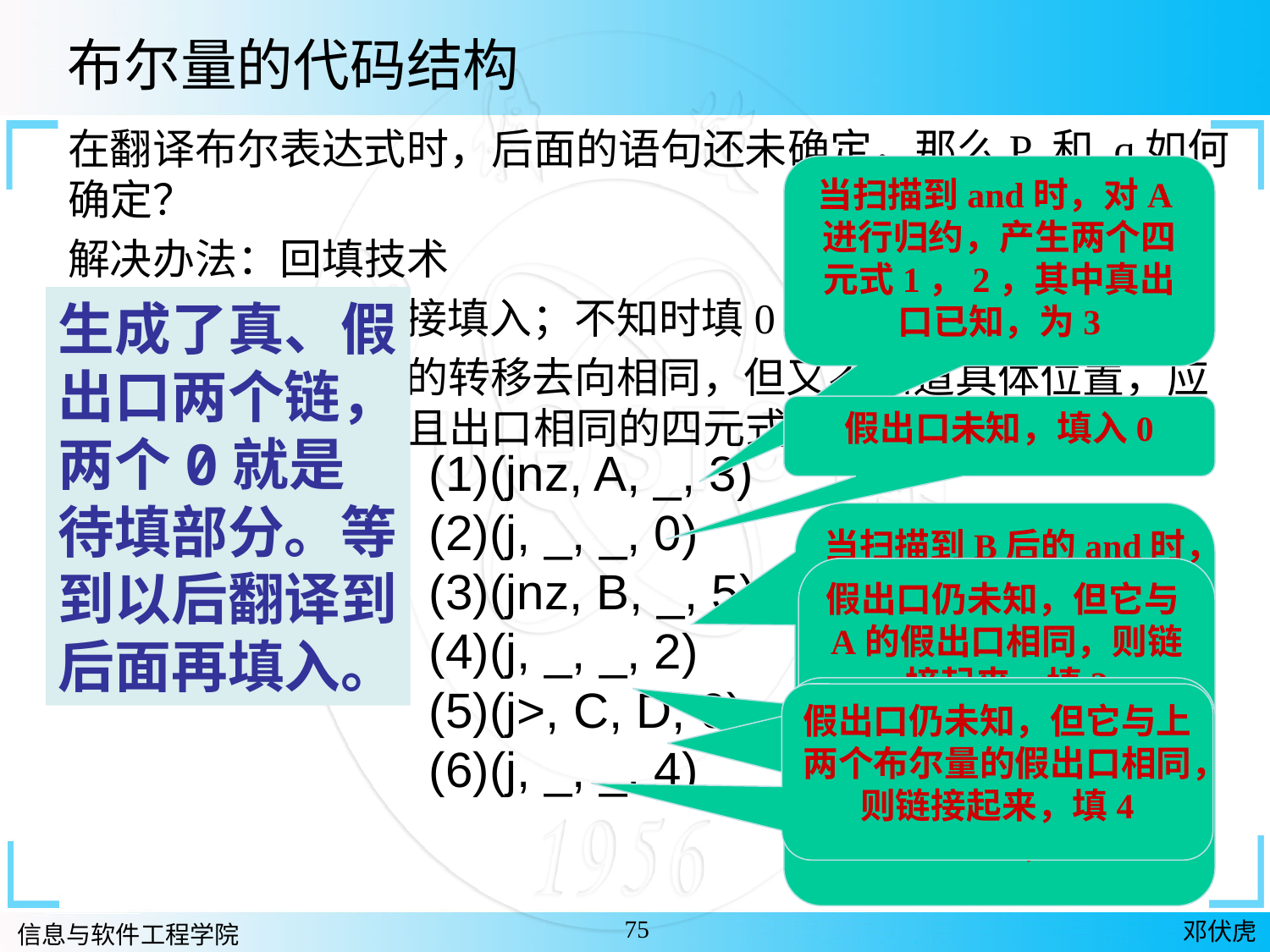

布尔量的代码结构
在翻译布尔表达式时，后面的语句还未确定，那么P 和 q如何确定？
解决办法：回填技术
（1）已知的就直接填入；不知时填0，一旦知道直接返填；
（2）若多个因子的转移去向相同，但又不知道具体位置，应该用链将这些未知且出口相同的四元式连接在一起。

A and B and C > D:
当扫描到and时，对A进行归约，产生两个四元式1，2，其中真出口已知，为3
生成了真、假出口两个链，两个0就是待填部分。等到以后翻译到后面再填入。
假出口未知，填入0
(jnz, A, _, 3)
(j, _, _, 0)
(jnz, B, _, 5)
(j, _, _, 2)
(j>, C, D, 0)
(j, _, _, 4)
当扫描到B后的and时，对B进行归约，又产生两个四元式3，4，其中真出口已知，为5
假出口仍未知，但它与A的假出口相同，则链接起来，填2
当扫描到最后，对C>D进行归约，又产生两个四元式5，6，此时真出口未知，填0
假出口仍未知，但它与上两个布尔量的假出口相同，则链接起来，填4
75
邓伏虎
信息与软件工程学院